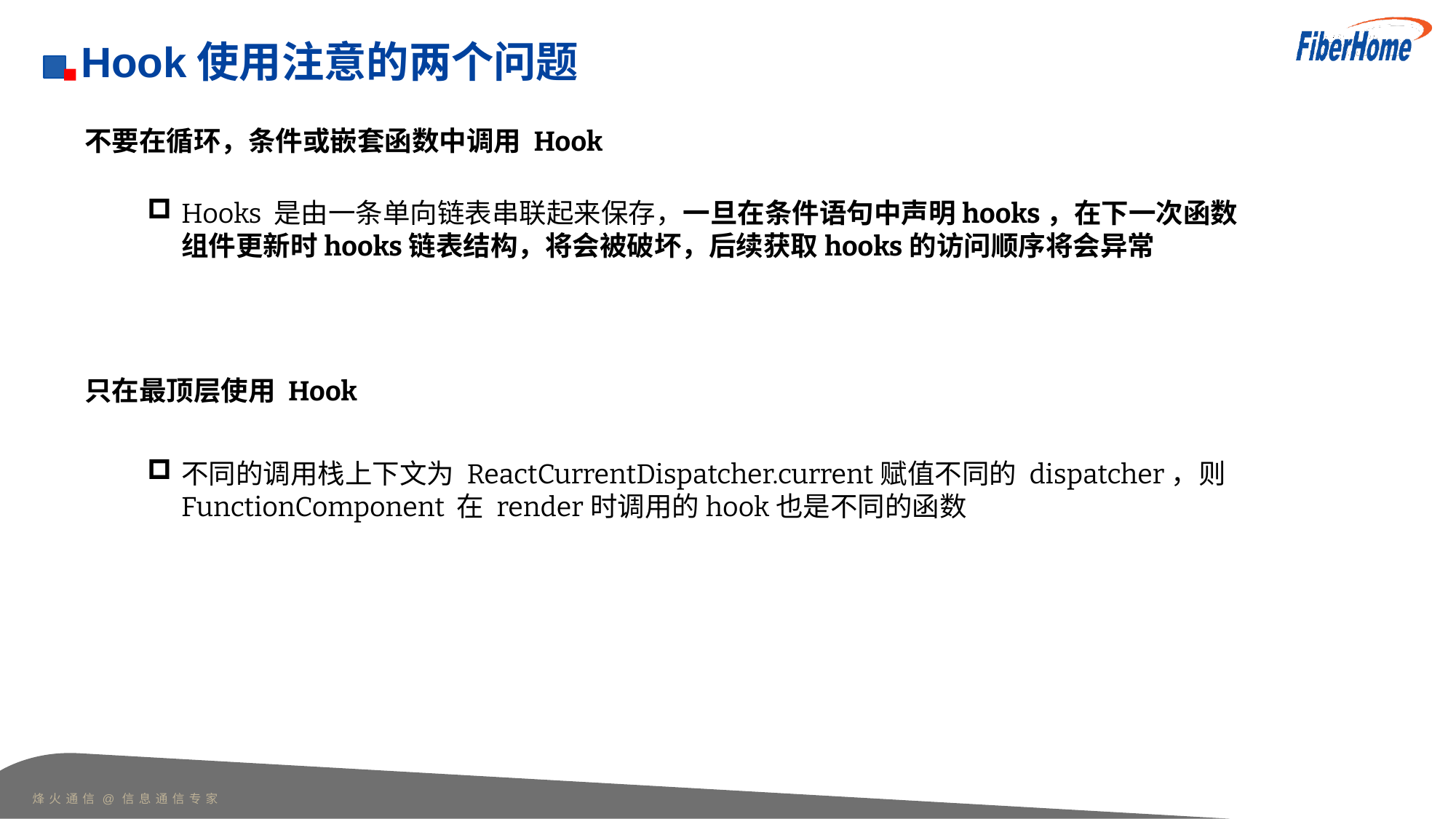

Hook使用注意的两个问题
不要在循环，条件或嵌套函数中调用 Hook
Hooks 是由一条单向链表串联起来保存，一旦在条件语句中声明hooks，在下一次函数组件更新时hooks链表结构，将会被破坏，后续获取hooks的访问顺序将会异常
只在最顶层使用 Hook

不同的调用栈上下文为 ReactCurrentDispatcher.current赋值不同的 dispatcher，则FunctionComponent 在 render时调用的hook也是不同的函数